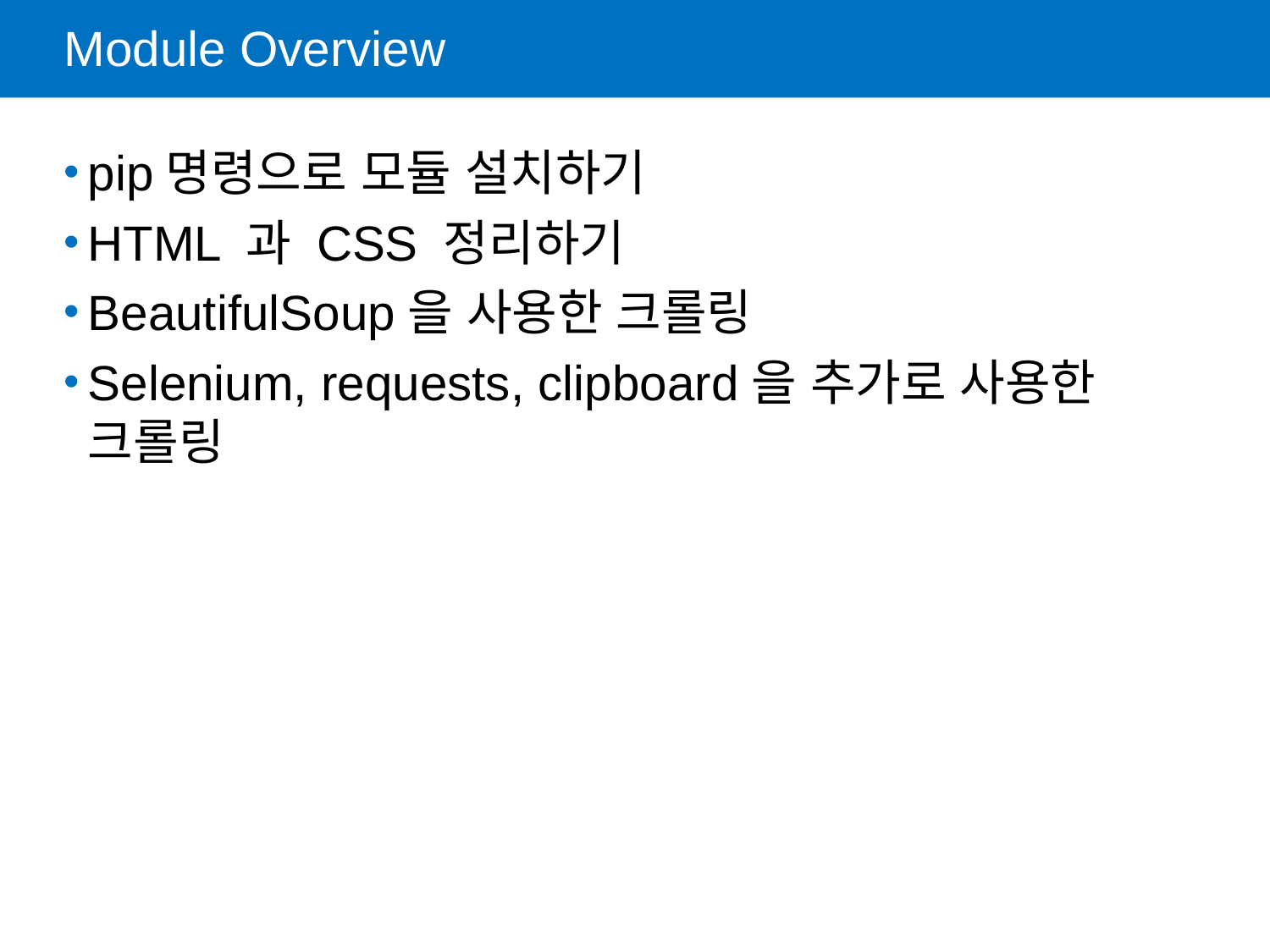

# Module Overview
pip명령으로 모듈 설치하기
HTML 과 CSS 정리하기
BeautifulSoup을 사용한 크롤링
Selenium, requests, clipboard을 추가로 사용한 크롤링